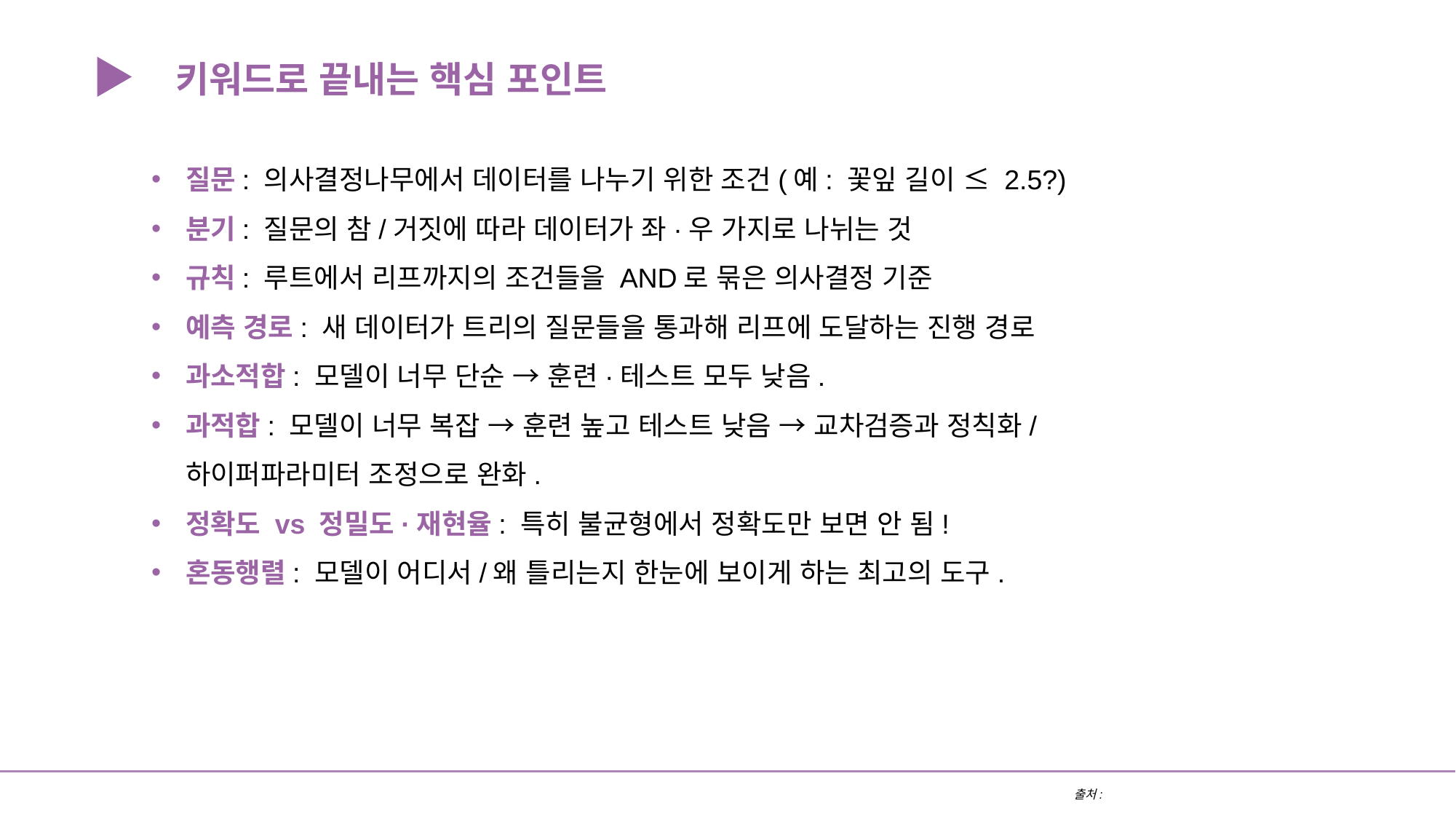

키워드로 끝내는 핵심 포인트

질문: 의사결정나무에서 데이터를 나누기 위한 조건(예: 꽃잎 길이 ≤ 2.5?)
분기: 질문의 참/거짓에 따라 데이터가 좌·우 가지로 나뉘는 것
규칙: 루트에서 리프까지의 조건들을 AND로 묶은 의사결정 기준
예측 경로: 새 데이터가 트리의 질문들을 통과해 리프에 도달하는 진행 경로
과소적합: 모델이 너무 단순 → 훈련·테스트 모두 낮음.
과적합: 모델이 너무 복잡 → 훈련 높고 테스트 낮음 → 교차검증과 정칙화/하이퍼파라미터 조정으로 완화.
정확도 vs 정밀도·재현율: 특히 불균형에서 정확도만 보면 안 됨!
혼동행렬: 모델이 어디서/왜 틀리는지 한눈에 보이게 하는 최고의 도구.

출처: